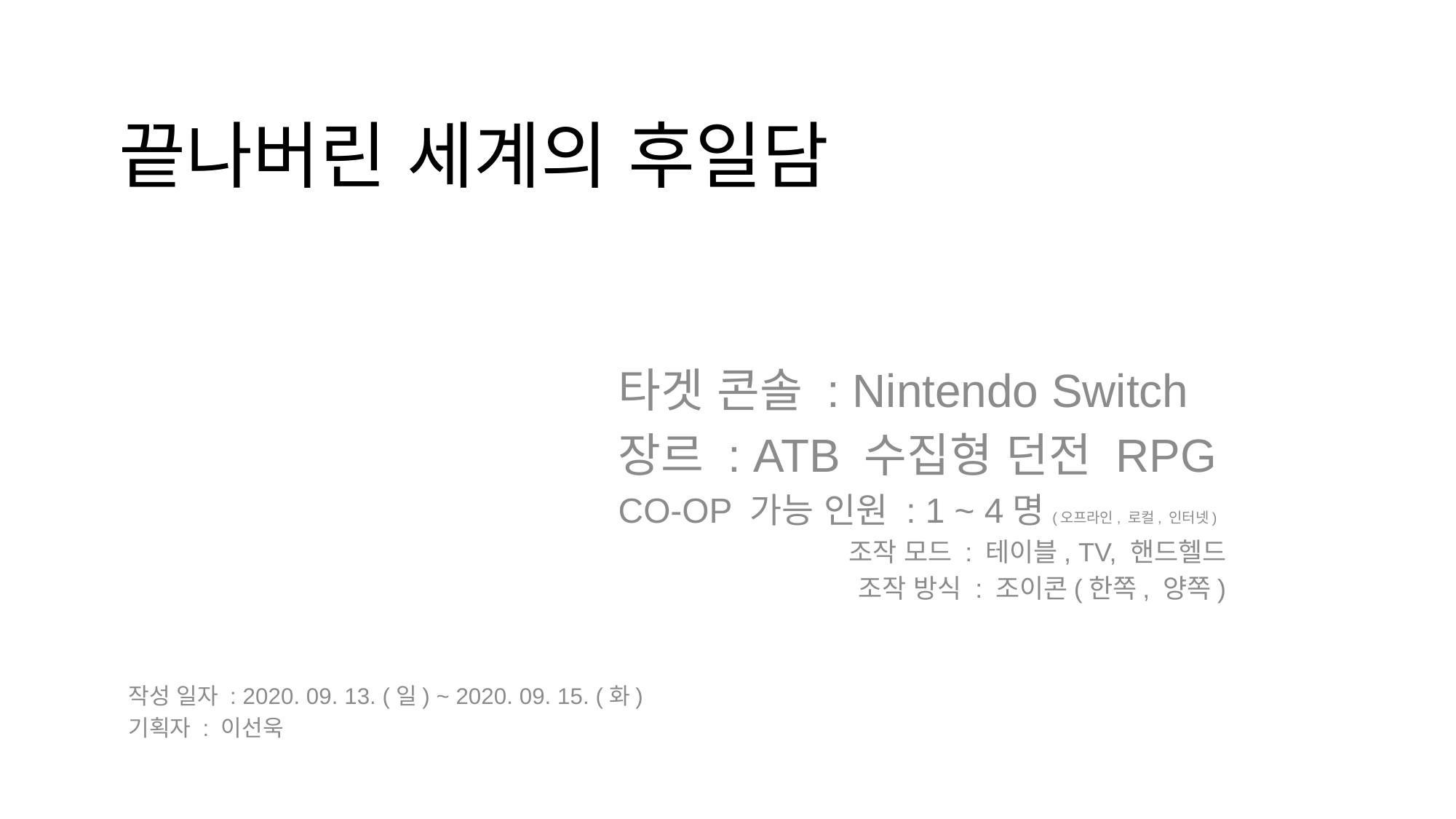

# 끝나버린 세계의 후일담
타겟 콘솔 : Nintendo Switch
장르 : ATB 수집형 던전 RPG
CO-OP 가능 인원 : 1 ~ 4명(오프라인, 로컬, 인터넷)
조작 모드 : 테이블, TV, 핸드헬드
조작 방식 : 조이콘(한쪽, 양쪽)
작성 일자 : 2020. 09. 13. (일) ~ 2020. 09. 15. (화)
기획자 : 이선욱